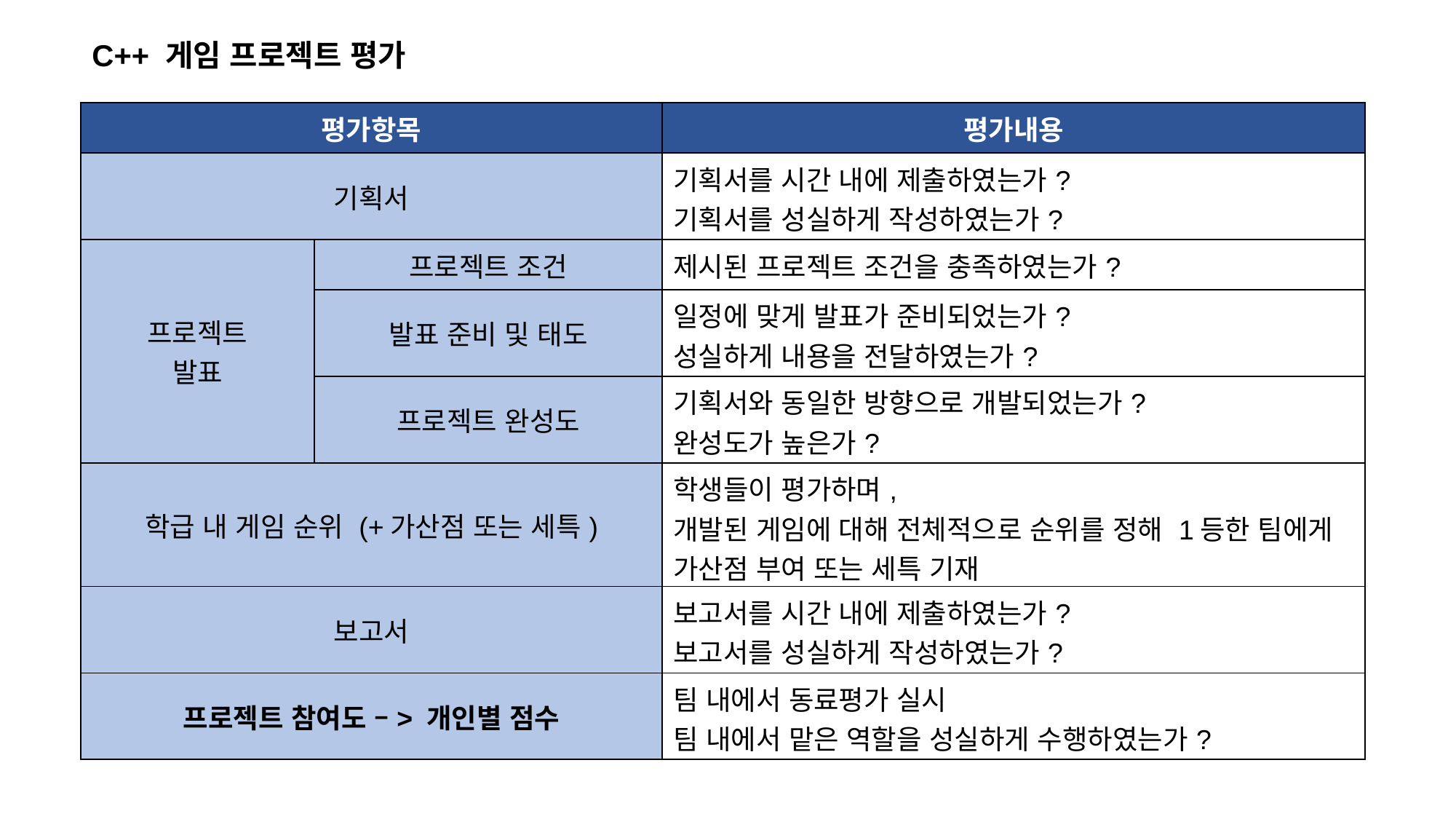

C++ 게임 프로젝트 평가
| 평가항목 |  | 평가내용 |
| --- | --- | --- |
| 기획서 |  | 기획서를 시간 내에 제출하였는가? 기획서를 성실하게 작성하였는가? |
| 프로젝트 발표 | 프로젝트 조건 | 제시된 프로젝트 조건을 충족하였는가? |
|  | 발표 준비 및 태도 | 일정에 맞게 발표가 준비되었는가? 성실하게 내용을 전달하였는가? |
|  | 프로젝트 완성도 | 기획서와 동일한 방향으로 개발되었는가? 완성도가 높은가? |
| 학급 내 게임 순위 (+가산점 또는 세특) |  | 학생들이 평가하며, 개발된 게임에 대해 전체적으로 순위를 정해 1등한 팀에게 가산점 부여 또는 세특 기재 |
| 보고서 |  | 보고서를 시간 내에 제출하였는가? 보고서를 성실하게 작성하였는가? |
| 프로젝트 참여도 –> 개인별 점수 |  | 팀 내에서 동료평가 실시 팀 내에서 맡은 역할을 성실하게 수행하였는가? |